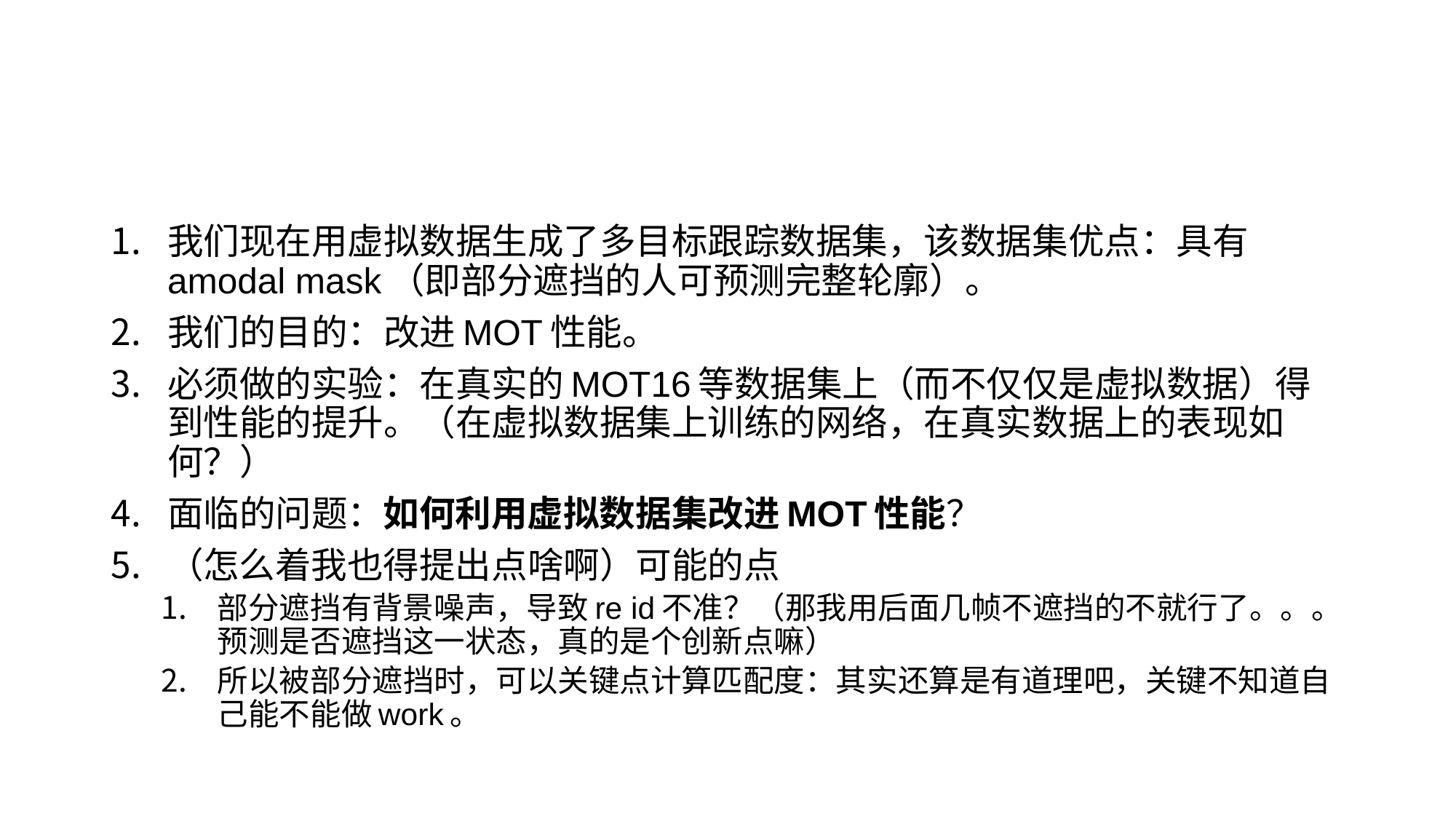

#
我们现在用虚拟数据生成了多目标跟踪数据集，该数据集优点：具有amodal mask（即部分遮挡的人可预测完整轮廓）。
我们的目的：改进MOT性能。
必须做的实验：在真实的MOT16等数据集上（而不仅仅是虚拟数据）得到性能的提升。（在虚拟数据集上训练的网络，在真实数据上的表现如何？）
面临的问题：如何利用虚拟数据集改进MOT性能？
（怎么着我也得提出点啥啊）可能的点
部分遮挡有背景噪声，导致re id不准？（那我用后面几帧不遮挡的不就行了。。。预测是否遮挡这一状态，真的是个创新点嘛）
所以被部分遮挡时，可以关键点计算匹配度：其实还算是有道理吧，关键不知道自己能不能做work。